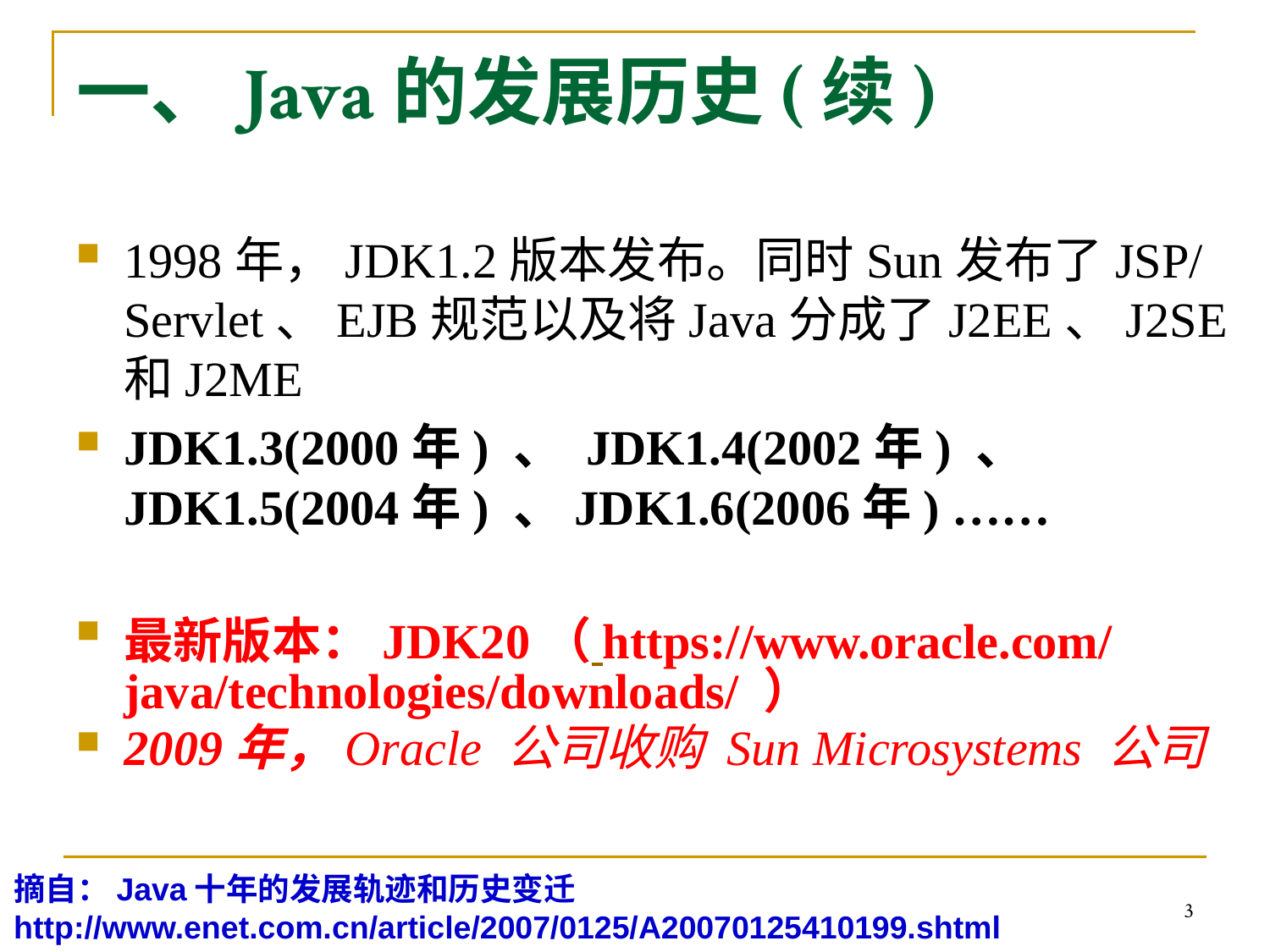

# 一、Java的发展历史(续)
1998年，JDK1.2版本发布。同时Sun发布了JSP/Servlet、EJB规范以及将Java分成了J2EE、J2SE和J2ME
JDK1.3(2000年) 、 JDK1.4(2002年) 、 JDK1.5(2004年) 、JDK1.6(2006年) ……

最新版本：JDK20（ https://www.oracle.com/java/technologies/downloads/ ）
2009年，Oracle 公司收购 Sun Microsystems 公司

摘自：Java十年的发展轨迹和历史变迁
http://www.enet.com.cn/article/2007/0125/A20070125410199.shtml
3